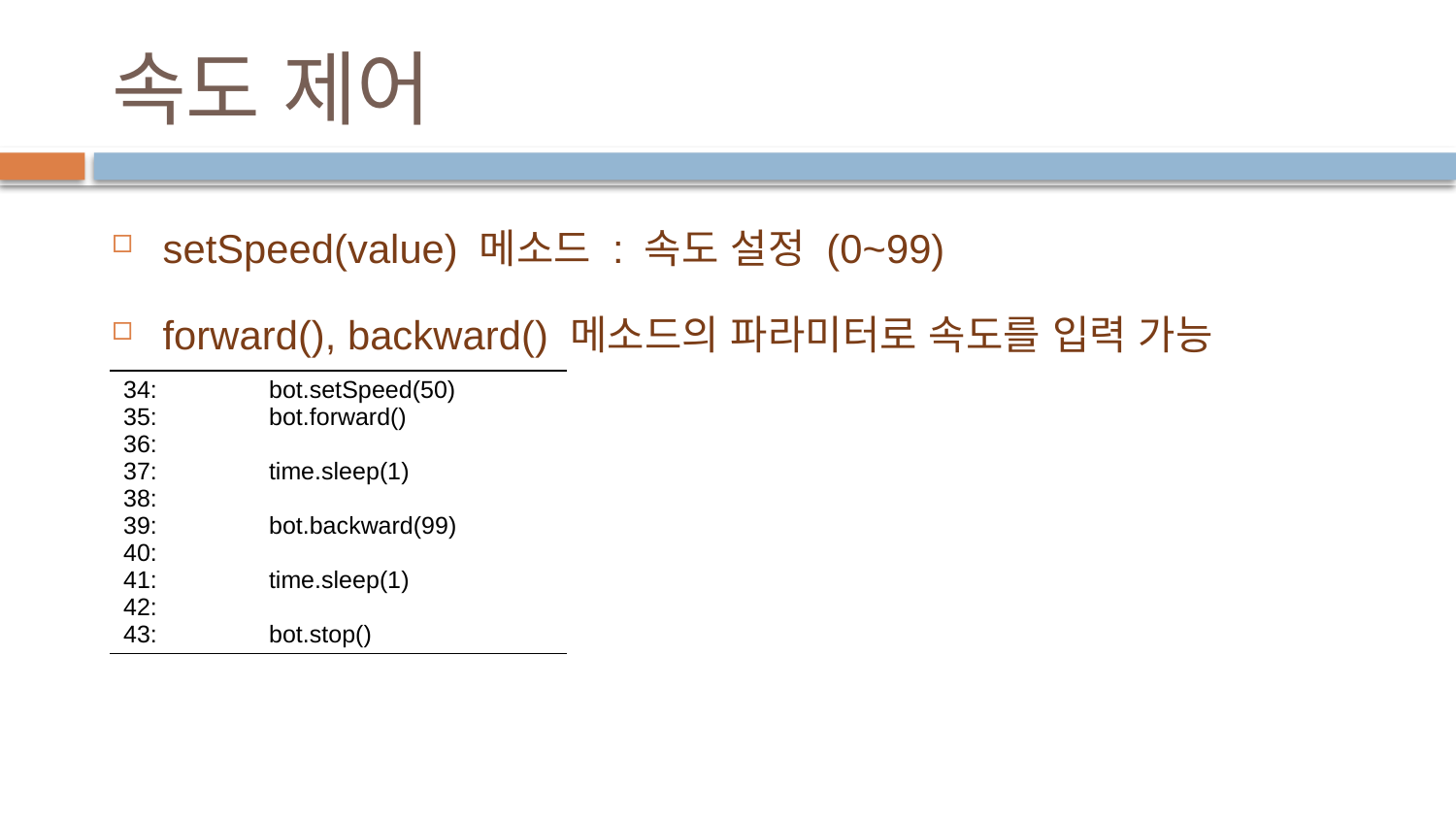

# 속도 제어
setSpeed(value) 메소드 : 속도 설정 (0~99)
forward(), backward() 메소드의 파라미터로 속도를 입력 가능
| 34: bot.setSpeed(50) 35: bot.forward() 36: 37: time.sleep(1) 38: 39: bot.backward(99) 40: 41: time.sleep(1) 42: 43: bot.stop() |
| --- |